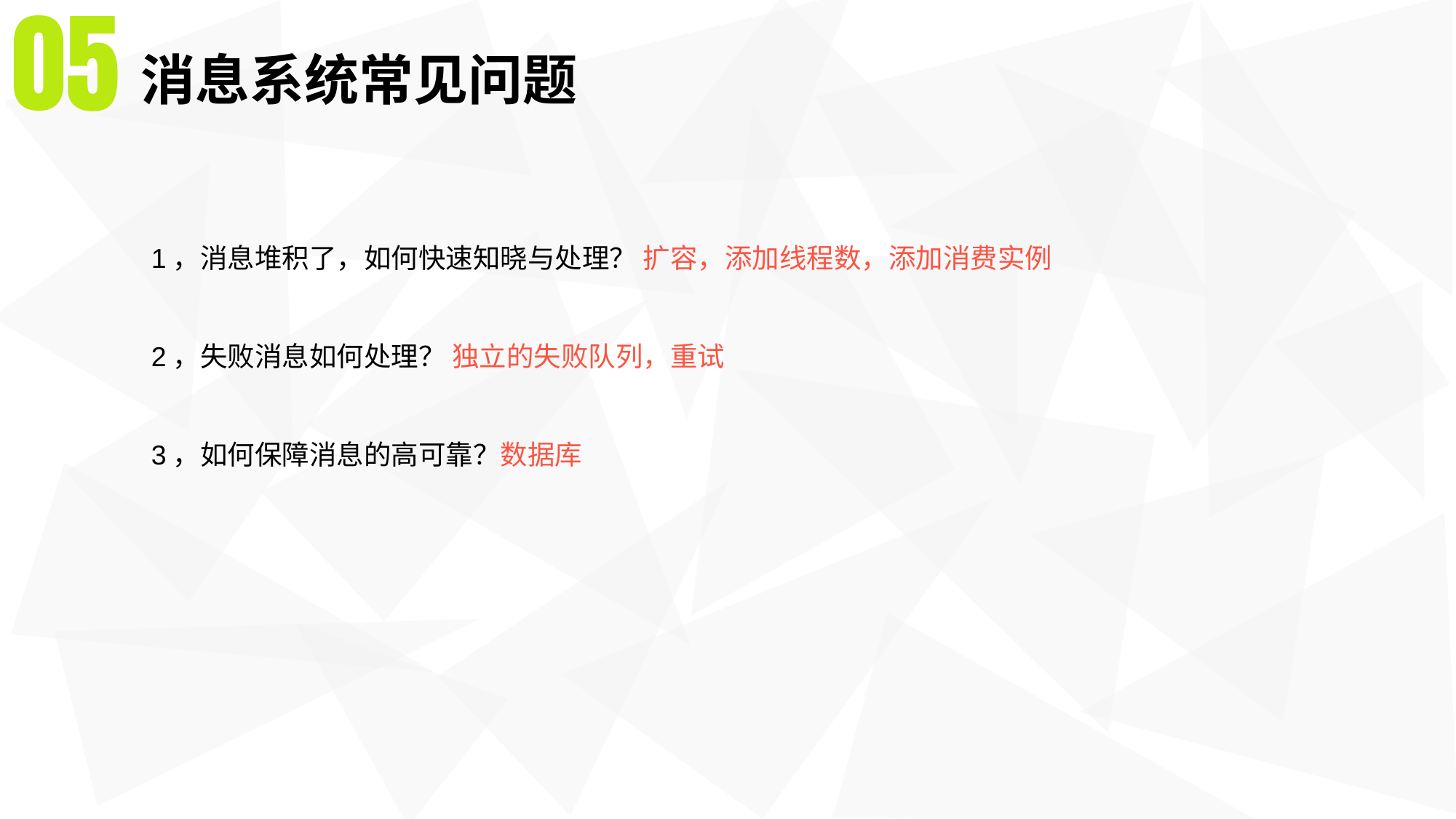

05
消息系统常见问题
1，消息堆积了，如何快速知晓与处理？ 扩容，添加线程数，添加消费实例
2，失败消息如何处理？ 独立的失败队列，重试
3，如何保障消息的高可靠？数据库